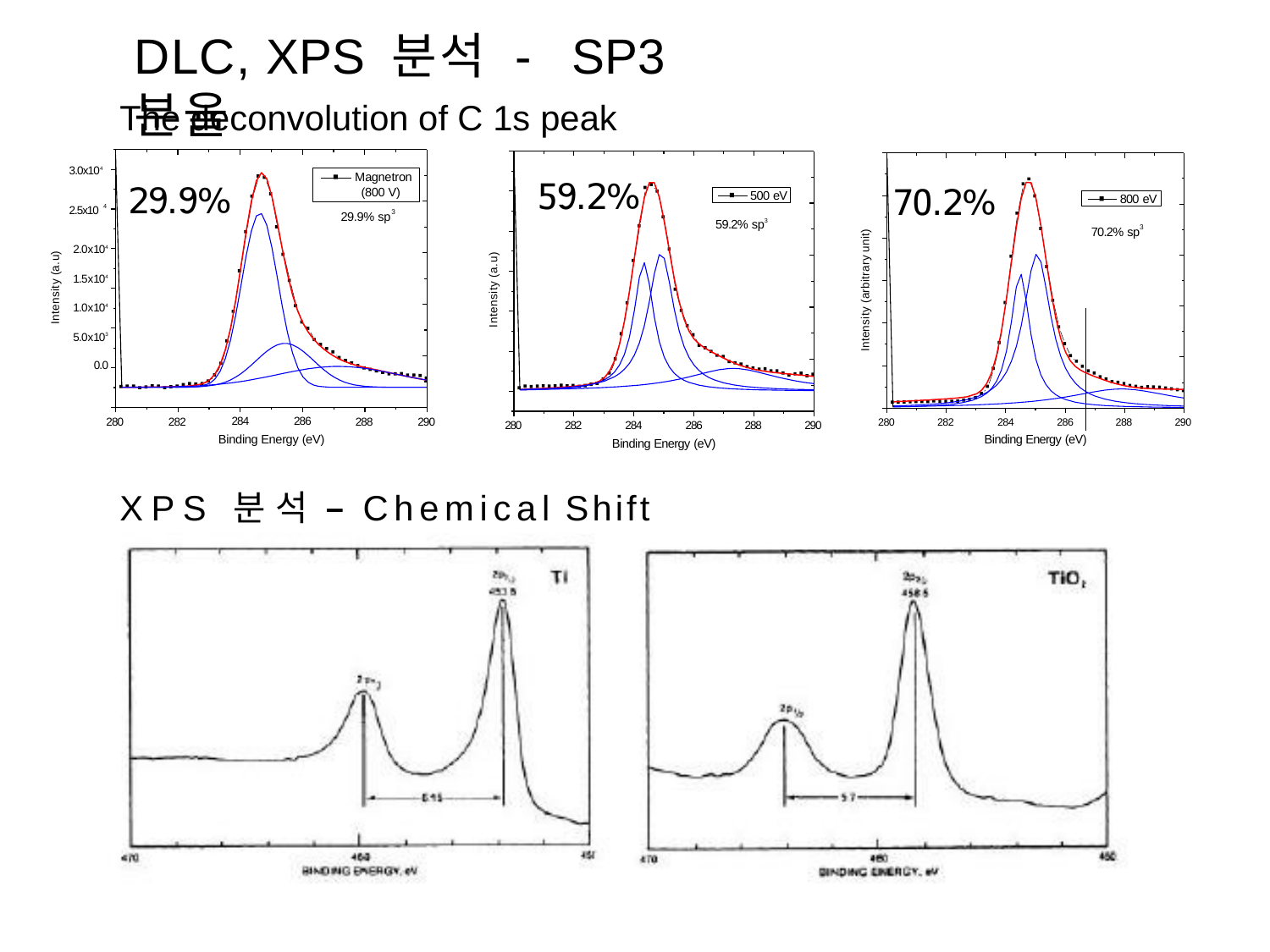

# DLC, XPS 분석 - SP3 분율
The deconvolution of C 1s peak

3.0x104

Magnetron  (800 V)
59.2%
29.9%
70.2%
500 eV
800 eV

4
2.5x10
3
29.9% sp
59.2% sp3
3
70.2% sp
Intensity (arbitrary unit)
2.0x104

1.5x104

1.0x104

5.0x103

0.0
Intensity (a.u)
Intensity (a.u)
284	286
Binding Energy (eV)
284	286
Binding Energy (eV)
280
282
288
290
280
282
288
290
284	286
Binding Energy (eV)
280
282
288
290
XPS 분석 – Chemical Shift analysis